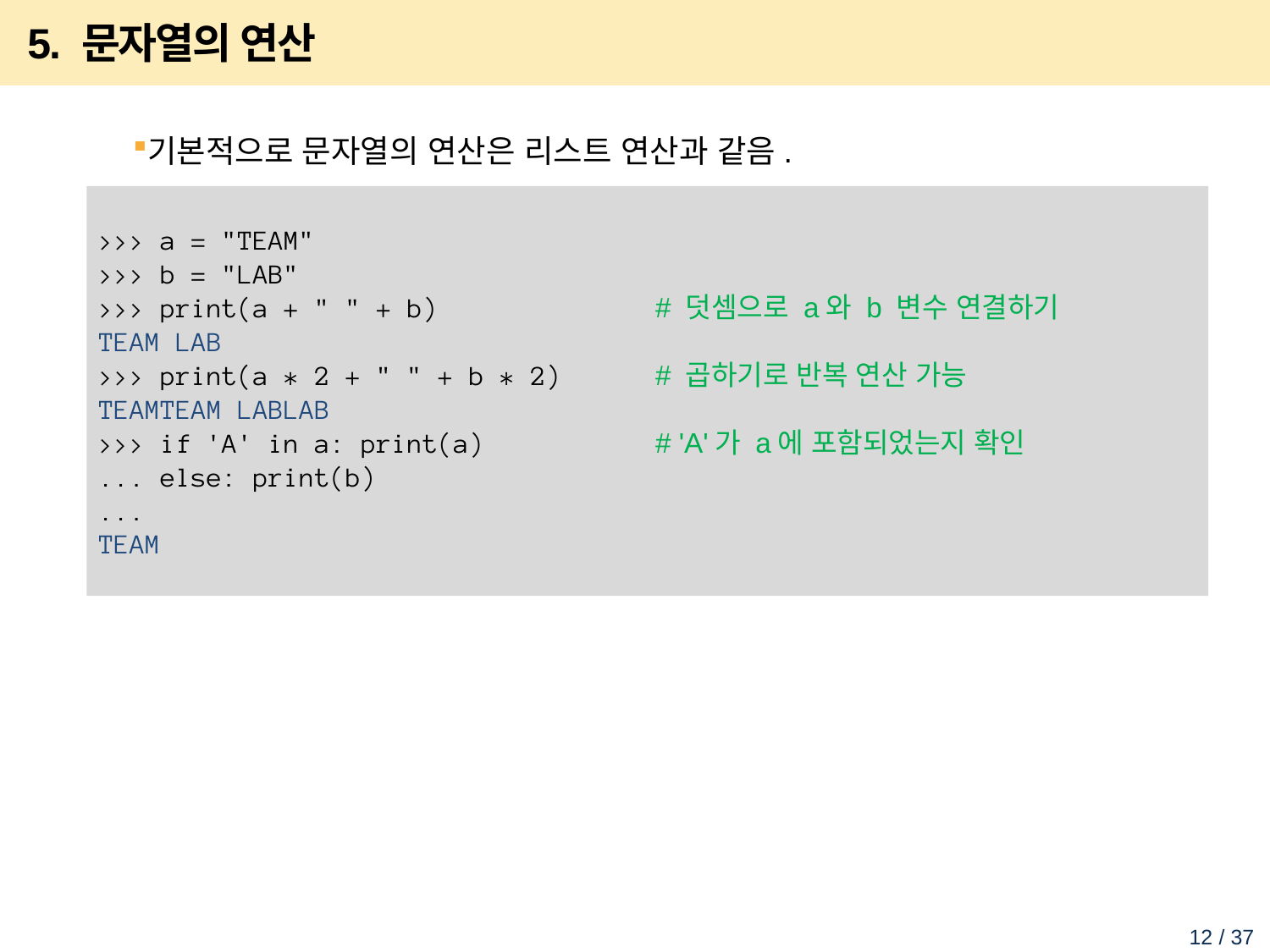

# 5. 문자열의 연산
기본적으로 문자열의 연산은 리스트 연산과 같음.

>>> a = "TEAM"
>>> b = "LAB"
>>> print(a + " " + b)              # 덧셈으로 a와 b 변수 연결하기
TEAM LAB
>>> print(a * 2 + " " + b * 2)      # 곱하기로 반복 연산 가능
TEAMTEAM LABLAB
>>> if 'A' in a: print(a)           # 'A'가 a에 포함되었는지 확인
... else: print(b)
...
TEAM